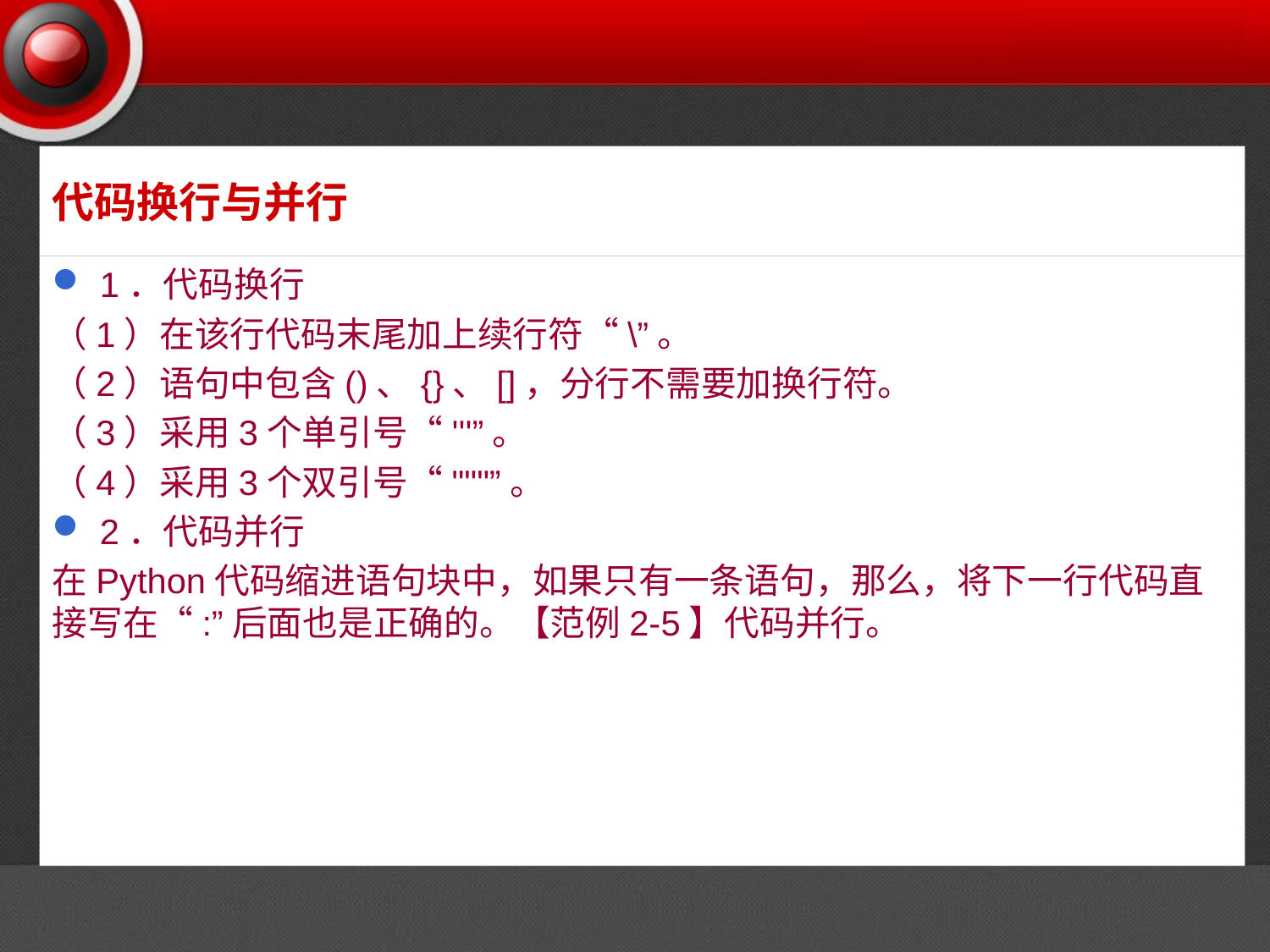

# 代码换行与并行
1．代码换行
（1）在该行代码末尾加上续行符“\”。
（2）语句中包含()、{}、[]，分行不需要加换行符。
（3）采用3个单引号“'''”。
（4）采用3个双引号“"""”。
2．代码并行
在Python代码缩进语句块中，如果只有一条语句，那么，将下一行代码直接写在“:”后面也是正确的。【范例2-5】代码并行。